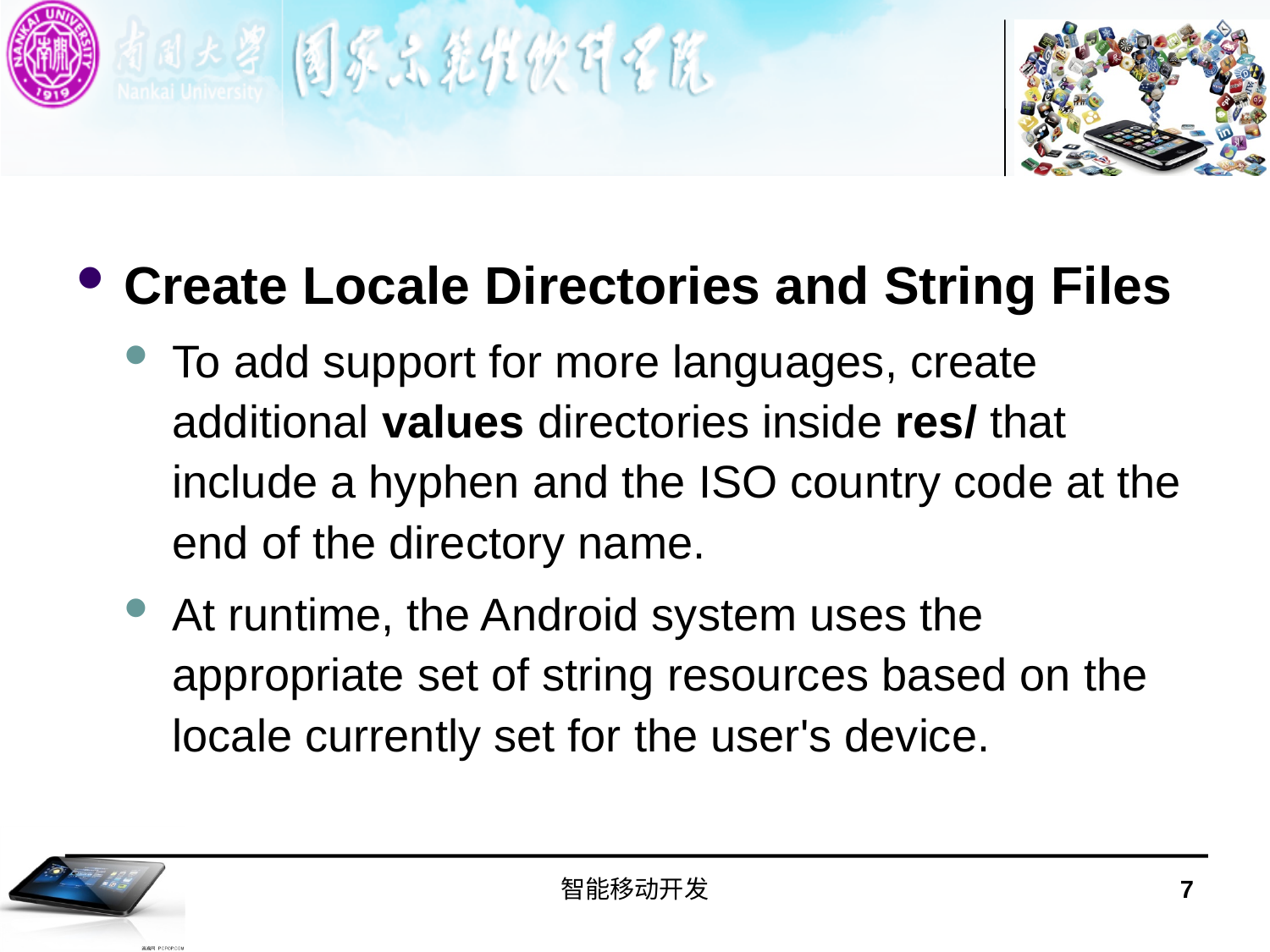

#
Create Locale Directories and String Files
To add support for more languages, create additional values directories inside res/ that include a hyphen and the ISO country code at the end of the directory name.
At runtime, the Android system uses the appropriate set of string resources based on the locale currently set for the user's device.
智能移动开发
7